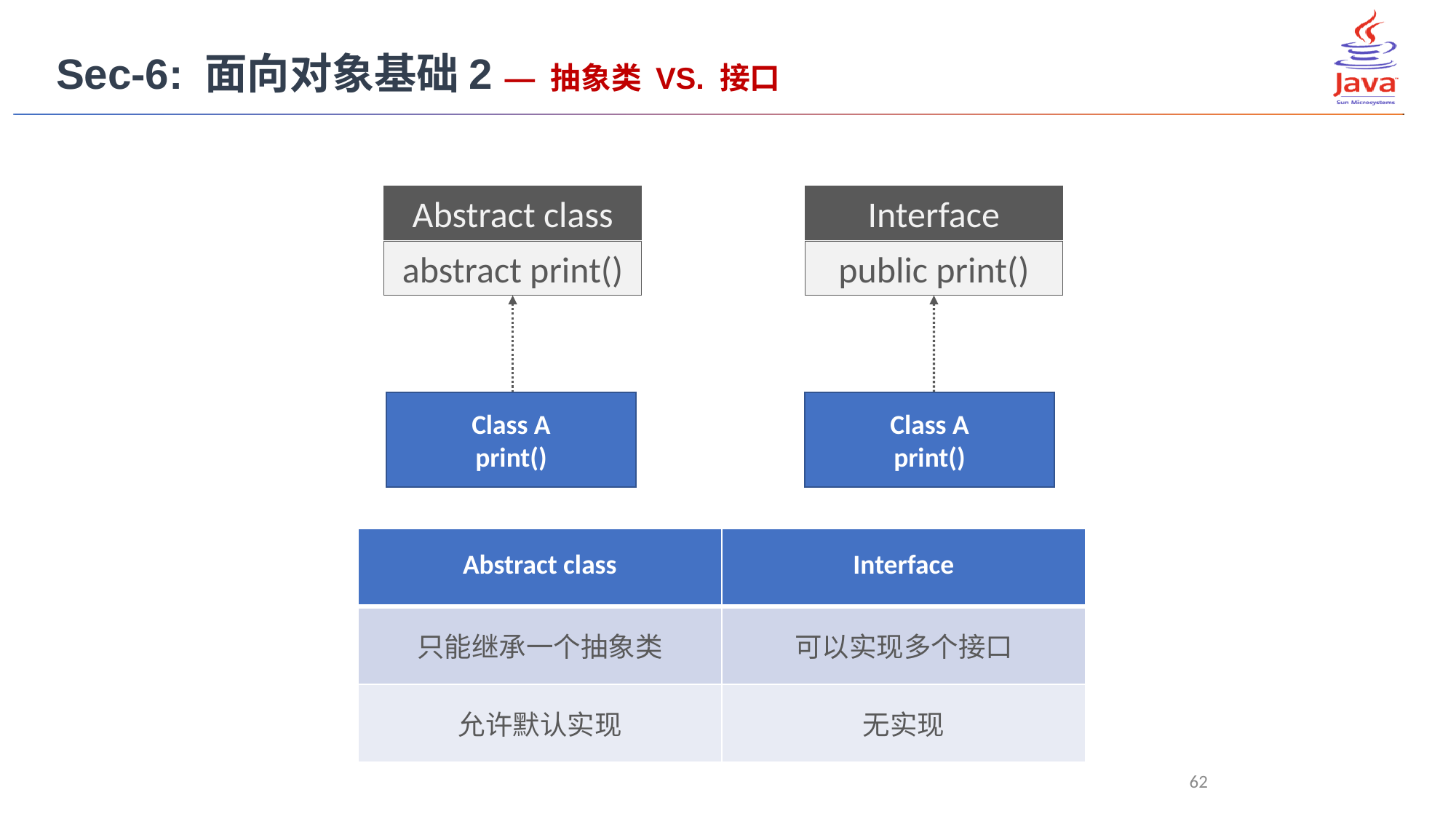

Sec-6: 面向对象基础2 — 抽象类 VS. 接口
Abstract class
Interface
public print()
abstract print()
Class A
print()
Class A
print()
| Abstract class | Interface |
| --- | --- |
| 只能继承一个抽象类 | 可以实现多个接口 |
| 允许默认实现 | 无实现 |
两者的区别是什么？
62